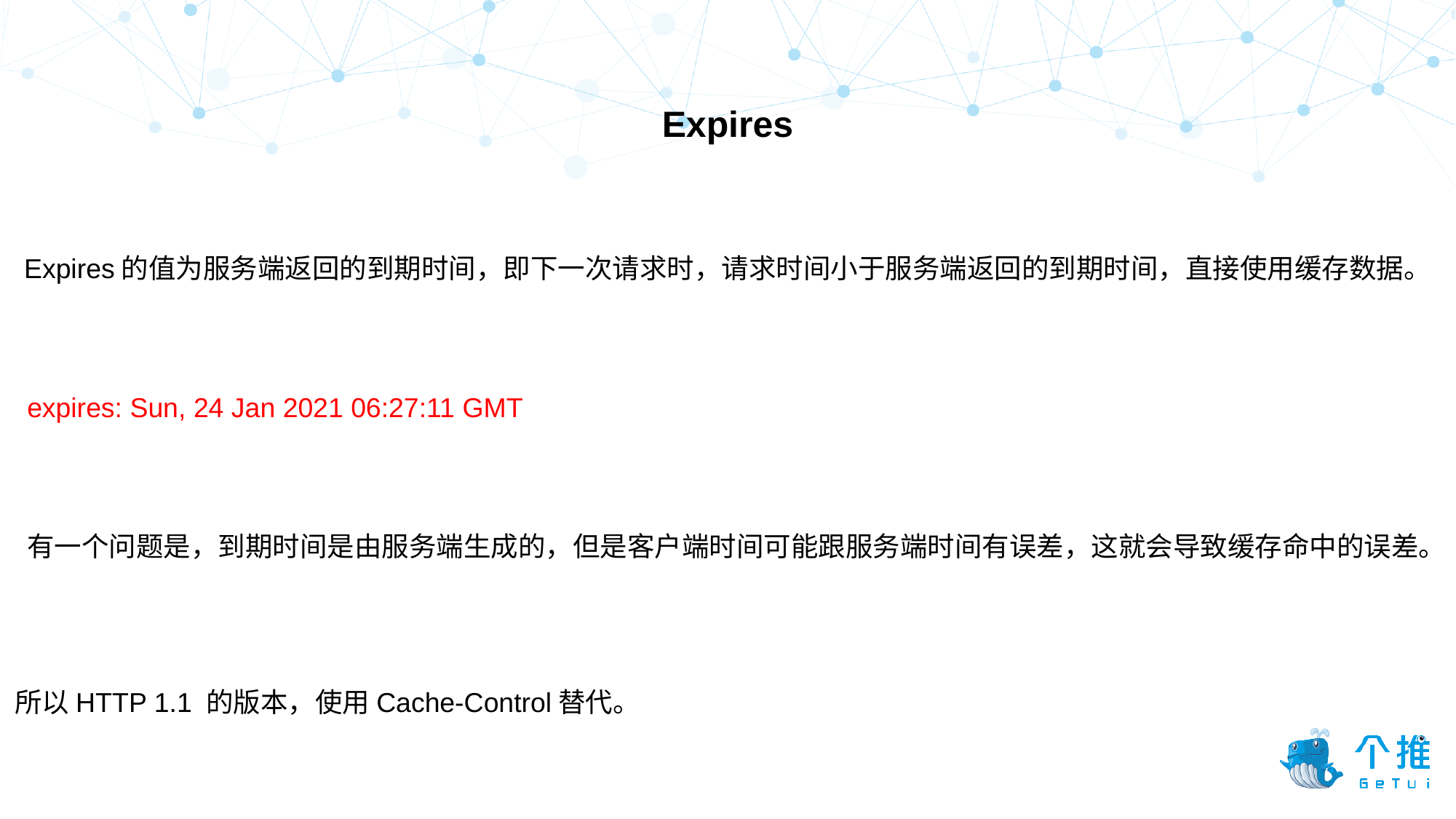

Expires
Expires的值为服务端返回的到期时间，即下一次请求时，请求时间小于服务端返回的到期时间，直接使用缓存数据。
expires: Sun, 24 Jan 2021 06:27:11 GMT
有一个问题是，到期时间是由服务端生成的，但是客户端时间可能跟服务端时间有误差，这就会导致缓存命中的误差。
所以HTTP 1.1 的版本，使用Cache-Control替代。